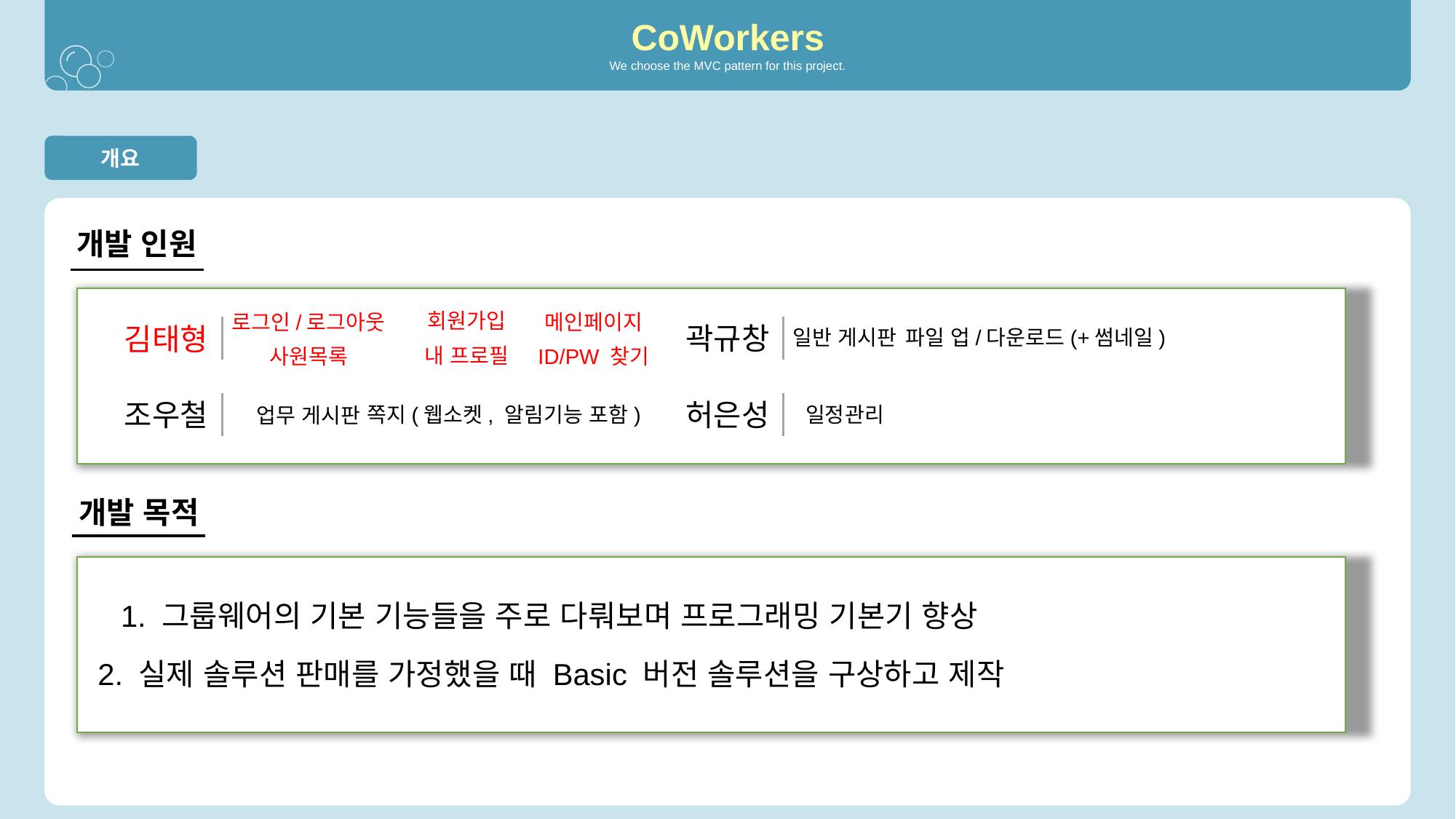

CoWorkers
We choose the MVC pattern for this project.

개요

개발 인원

회원가입
내 프로필
로그인/로그아웃
사원목록
메인페이지
ID/PW 찾기
곽규창
김태형
일반 게시판
파일 업/다운로드(+썸네일)
조우철
허은성
쪽지(웹소켓, 알림기능 포함)
일정관리
업무 게시판
개발 목적

1. 그룹웨어의 기본 기능들을 주로 다뤄보며 프로그래밍 기본기 향상
2. 실제 솔루션 판매를 가정했을 때 Basic 버전 솔루션을 구상하고 제작